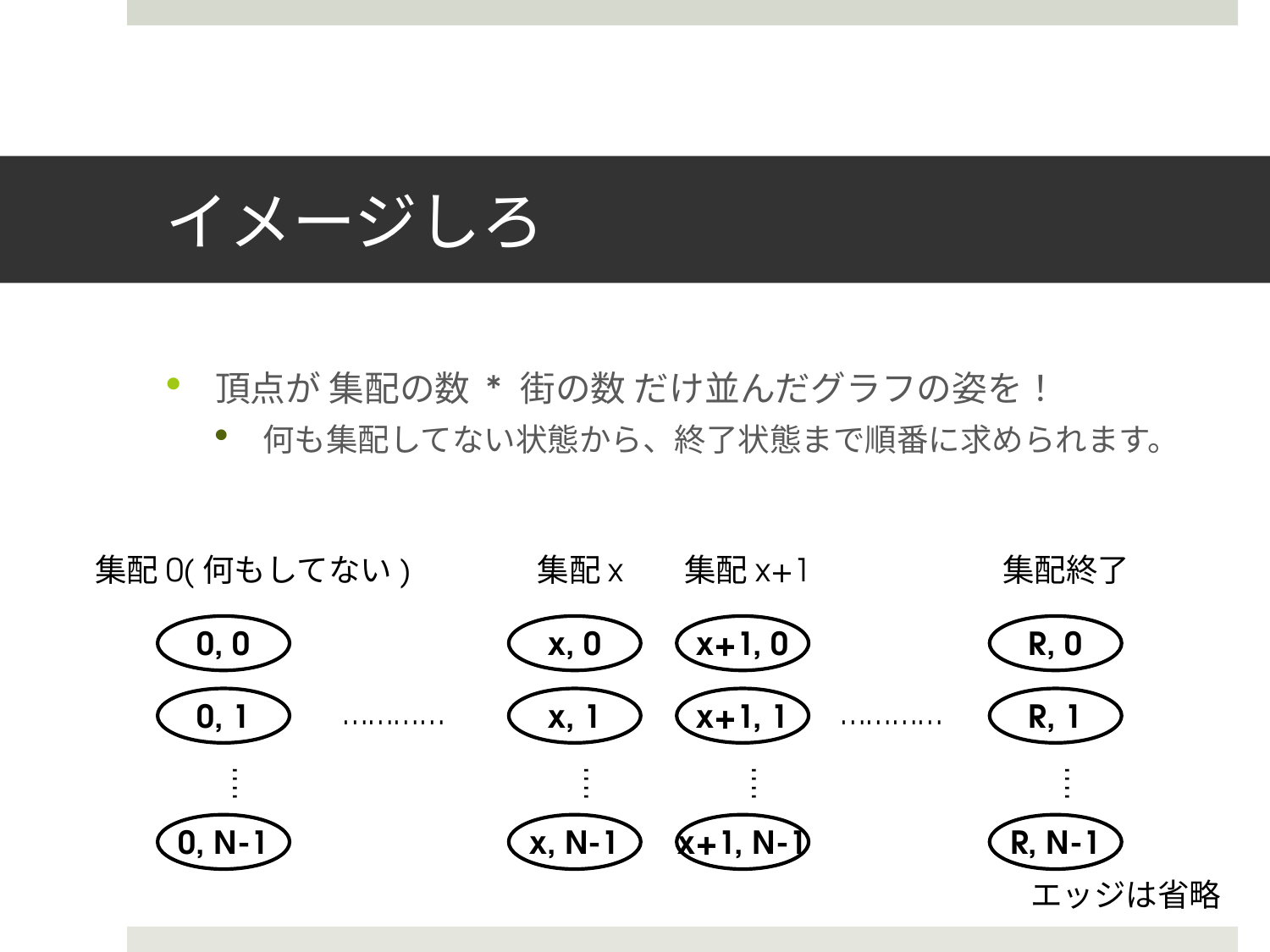

# イメージしろ
頂点が 集配の数 * 街の数 だけ並んだグラフの姿を！
何も集配してない状態から、終了状態まで順番に求められます。
集配0(何もしてない)
集配x
集配x+1
集配終了
0, 0
x, 0
x+1, 0
R, 0
…………

…………

0, 1
x, 1
x+1, 1
R, 1
....
....
....
....
0, N-1
x, N-1
x+1, N-1
R, N-1
エッジは省略